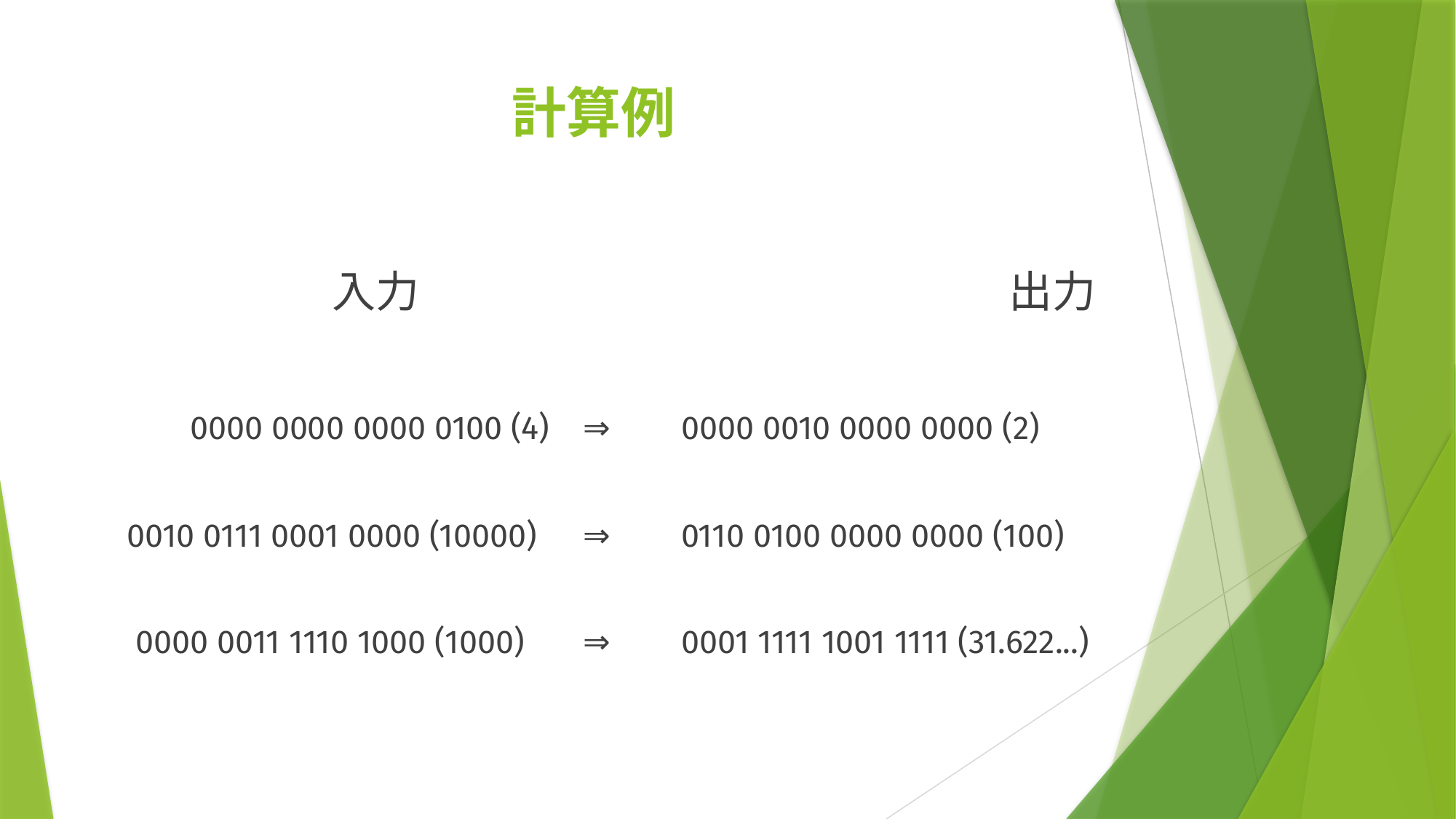

# 計算例
		　入力					　　　出力

	0000 0000 0000 0100 (4)	⇒	0000 0010 0000 0000 (2)

    0010 0111 0001 0000 (10000)	⇒	0110 0100 0000 0000 (100)

     0000 0011 1110 1000 (1000)	⇒	0001 1111 1001 1111 (31.622...)